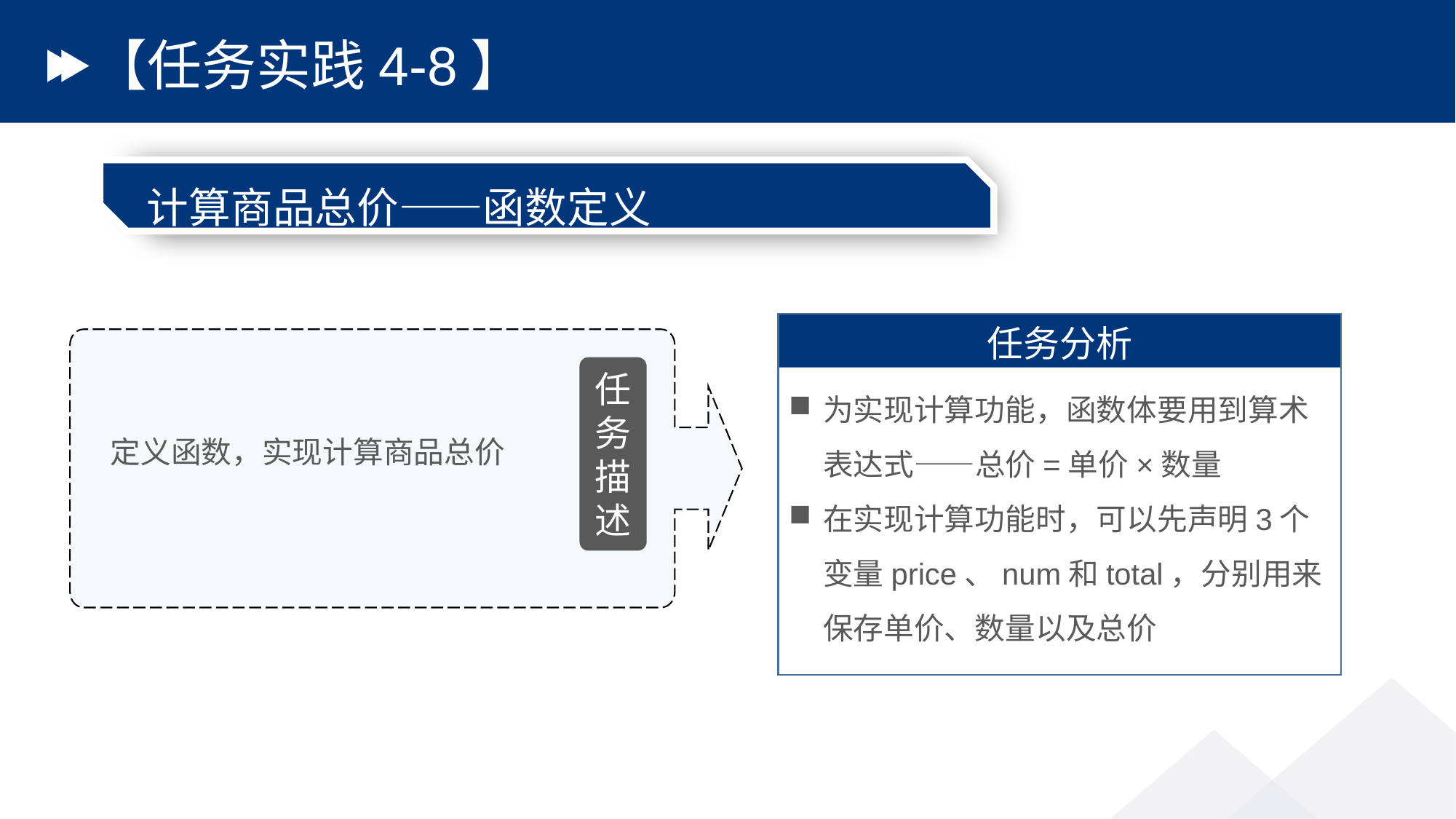

# 【任务实践4-8】
计算商品总价——函数定义

任务分析
为实现计算功能，函数体要用到算术表达式——总价=单价×数量
在实现计算功能时，可以先声明3个变量price、num和total，分别用来保存单价、数量以及总价

任务描述
定义函数，实现计算商品总价